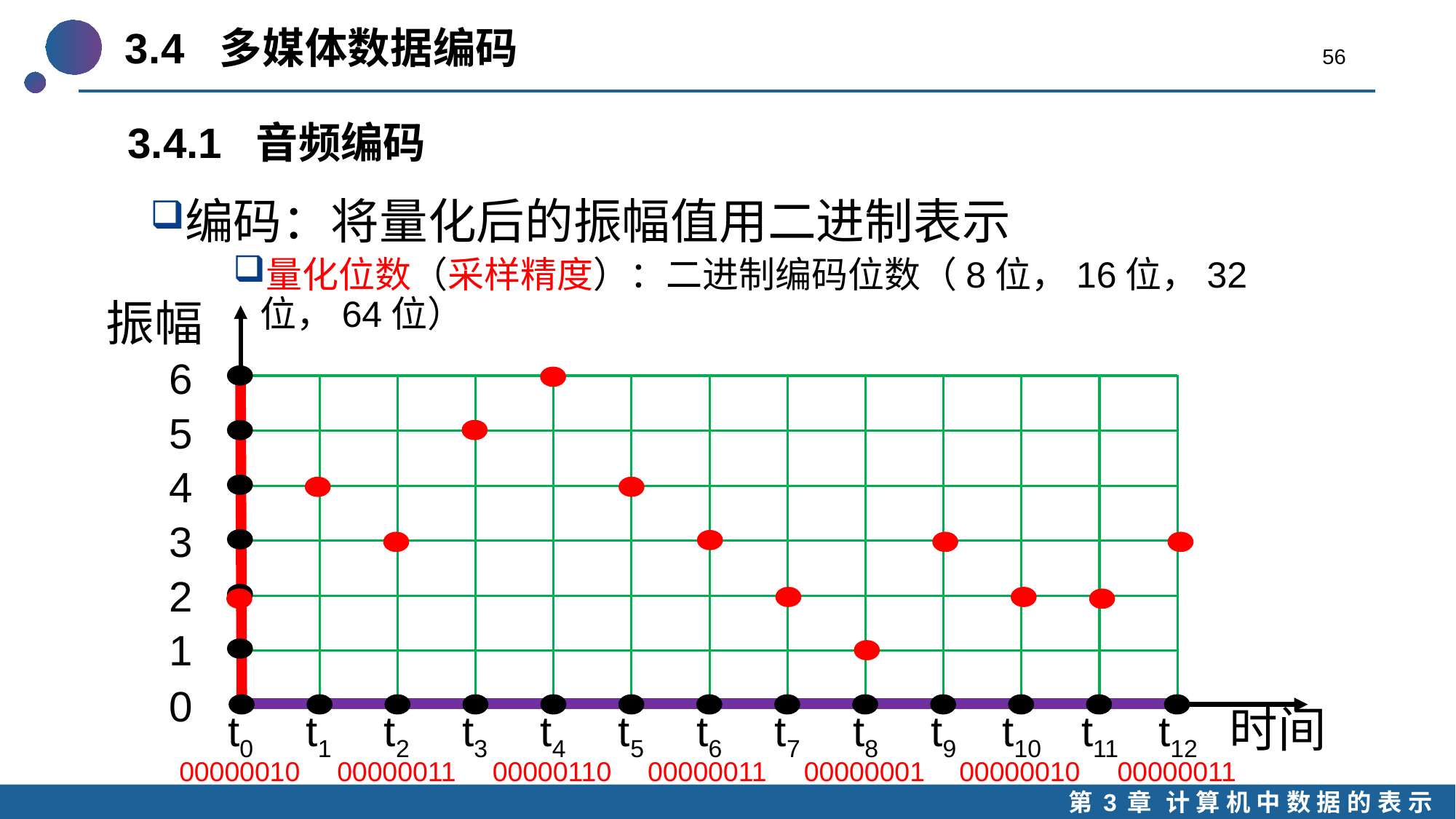

3.4  多媒体数据编码

56
3.4.1  音频编码
编码：将量化后的振幅值用二进制表示
量化位数（采样精度）：二进制编码位数（8位，16位，32位，64位）
振幅
时间
 6
 5
 4
 3
 2
 1
 0

t0
t1
t2
t3
t4
t5
t6
t7
t8
t9
t10
t11
t12
00000010
00000011
00000110
00000011
00000001
00000010
00000011